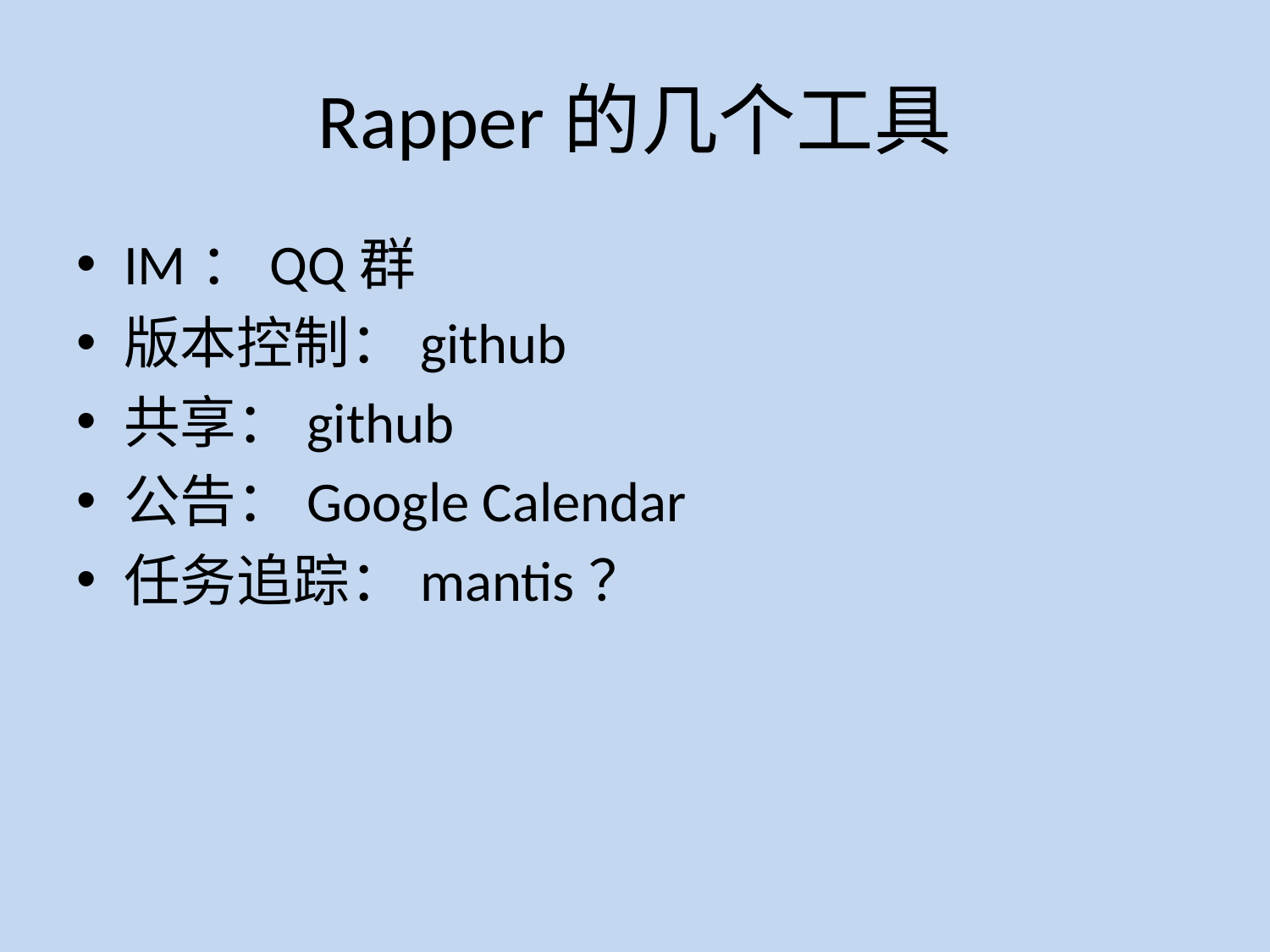

# Rapper的几个工具
IM：QQ群
版本控制：github
共享：github
公告：Google Calendar
任务追踪：mantis？